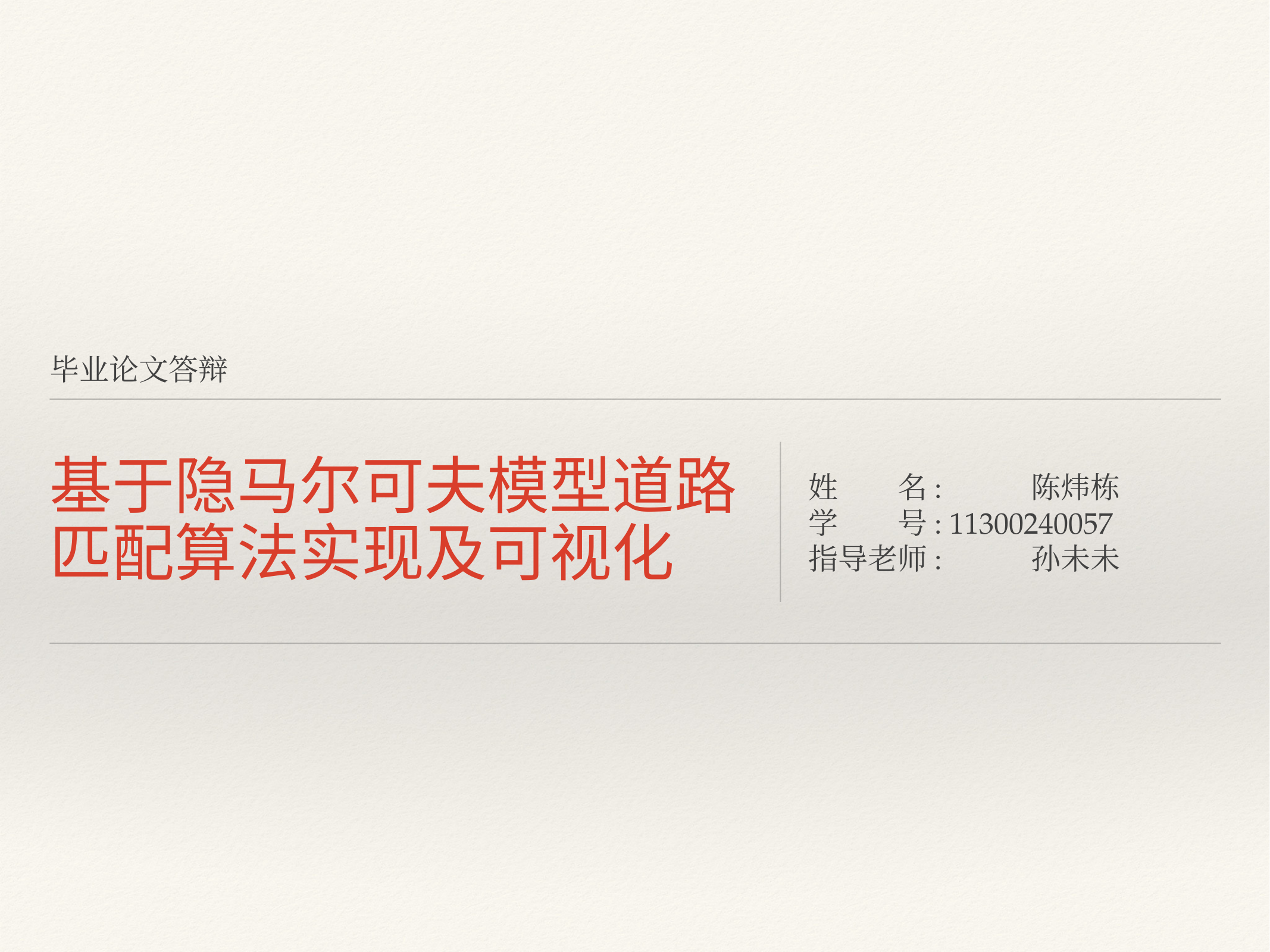

毕业论文答辩
# 基于隐马尔可夫模型道路匹配算法实现及可视化
姓        名:           陈炜栋
学        号: 11300240057
指导老师:           孙未未